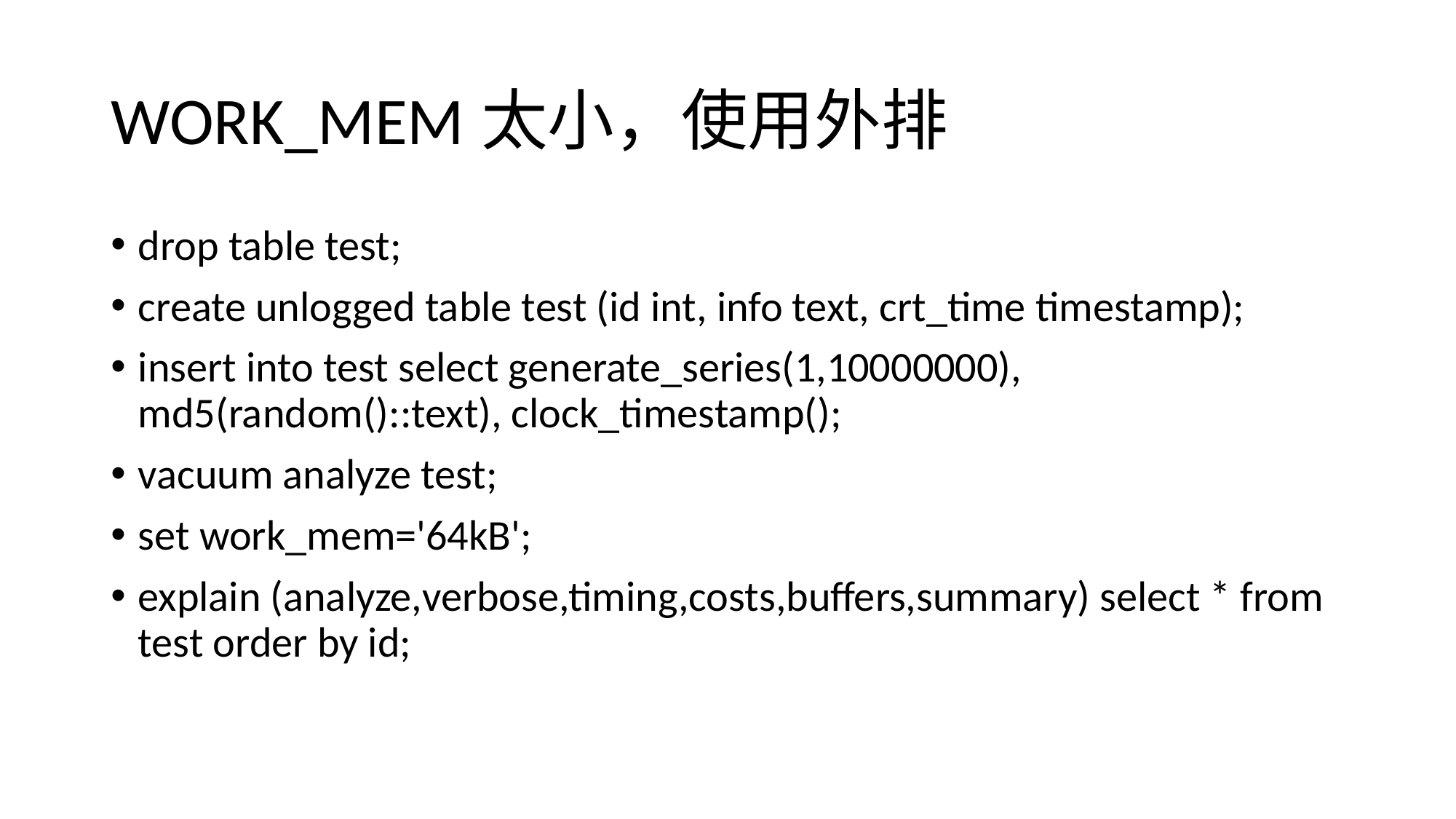

# WORK_MEM太小，使用外排
drop table test;
create unlogged table test (id int, info text, crt_time timestamp);
insert into test select generate_series(1,10000000), md5(random()::text), clock_timestamp();
vacuum analyze test;
set work_mem='64kB';
explain (analyze,verbose,timing,costs,buffers,summary) select * from test order by id;